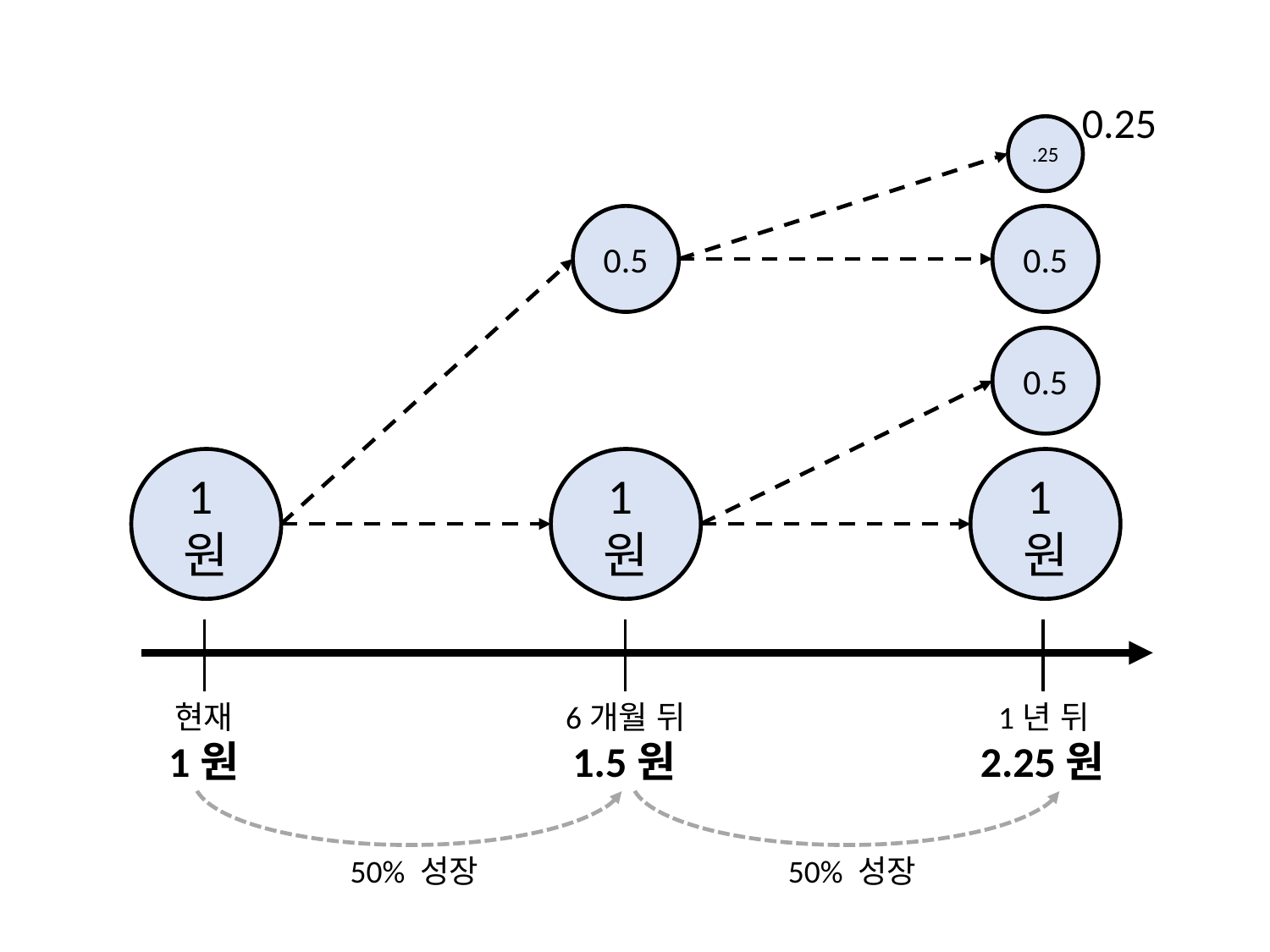

0.25
.25
0.5
0.5
0.5
1원
1원
1원
현재
6개월 뒤
1년 뒤

1원
1.5원
2.25원
50% 성장
50% 성장